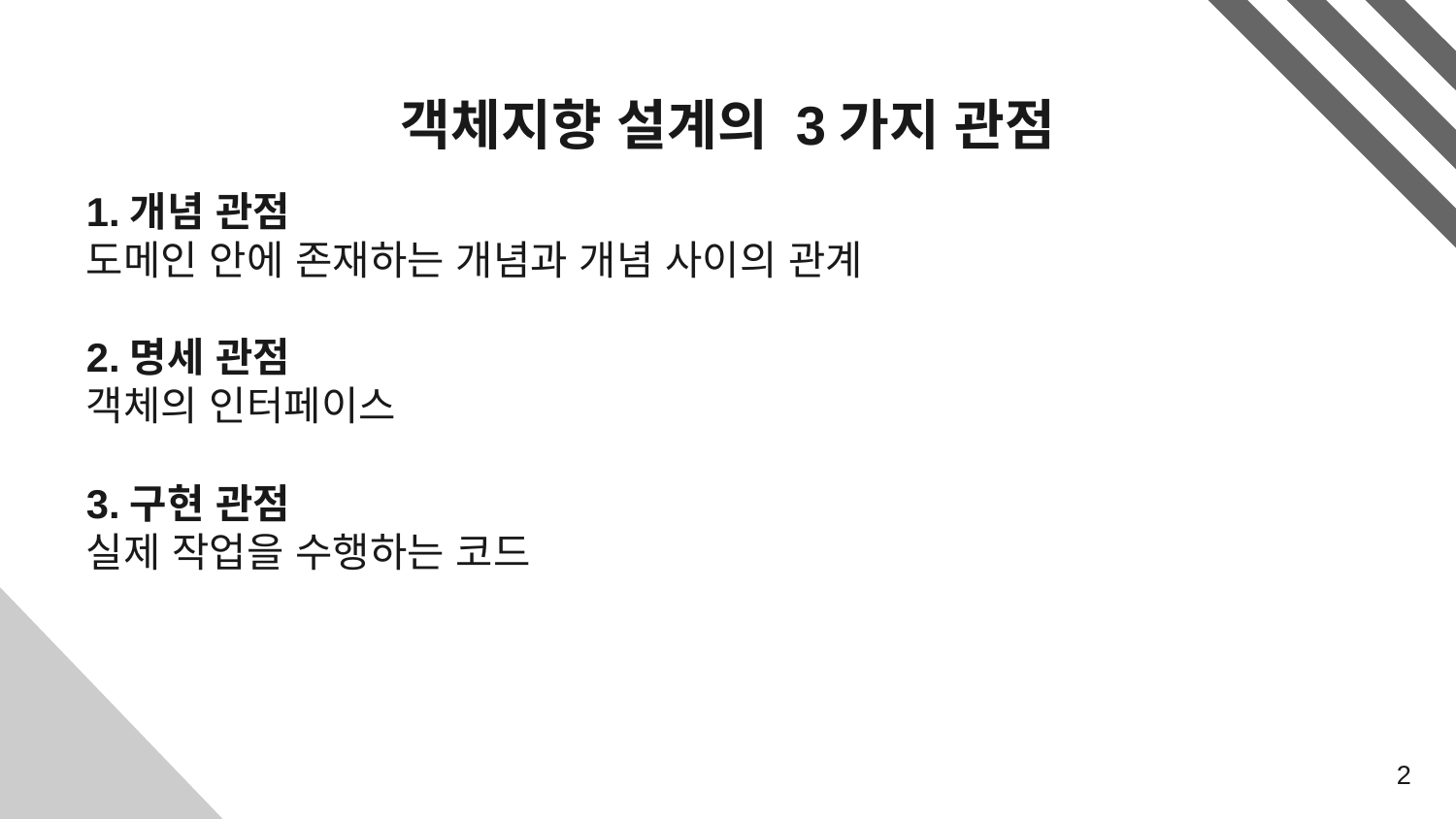

# 객체지향 설계의 3가지 관점
1.개념 관점
도메인 안에 존재하는 개념과 개념 사이의 관계

2.명세 관점
객체의 인터페이스

3.구현 관점
실제 작업을 수행하는 코드

2